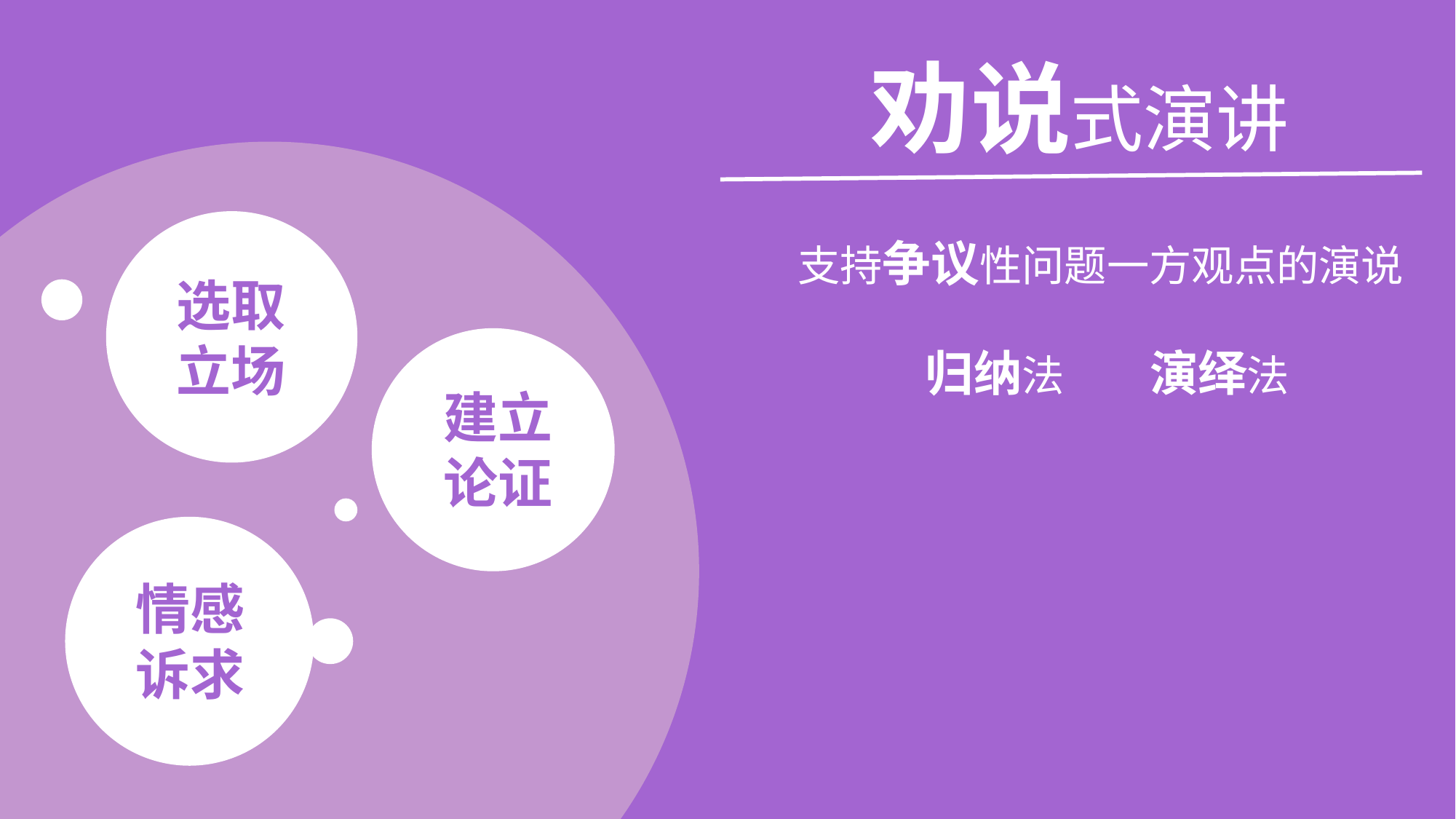

劝说式演讲

支持争议性问题一方观点的演说
选取立场

归纳法         演绎法
建立论证

情感诉求